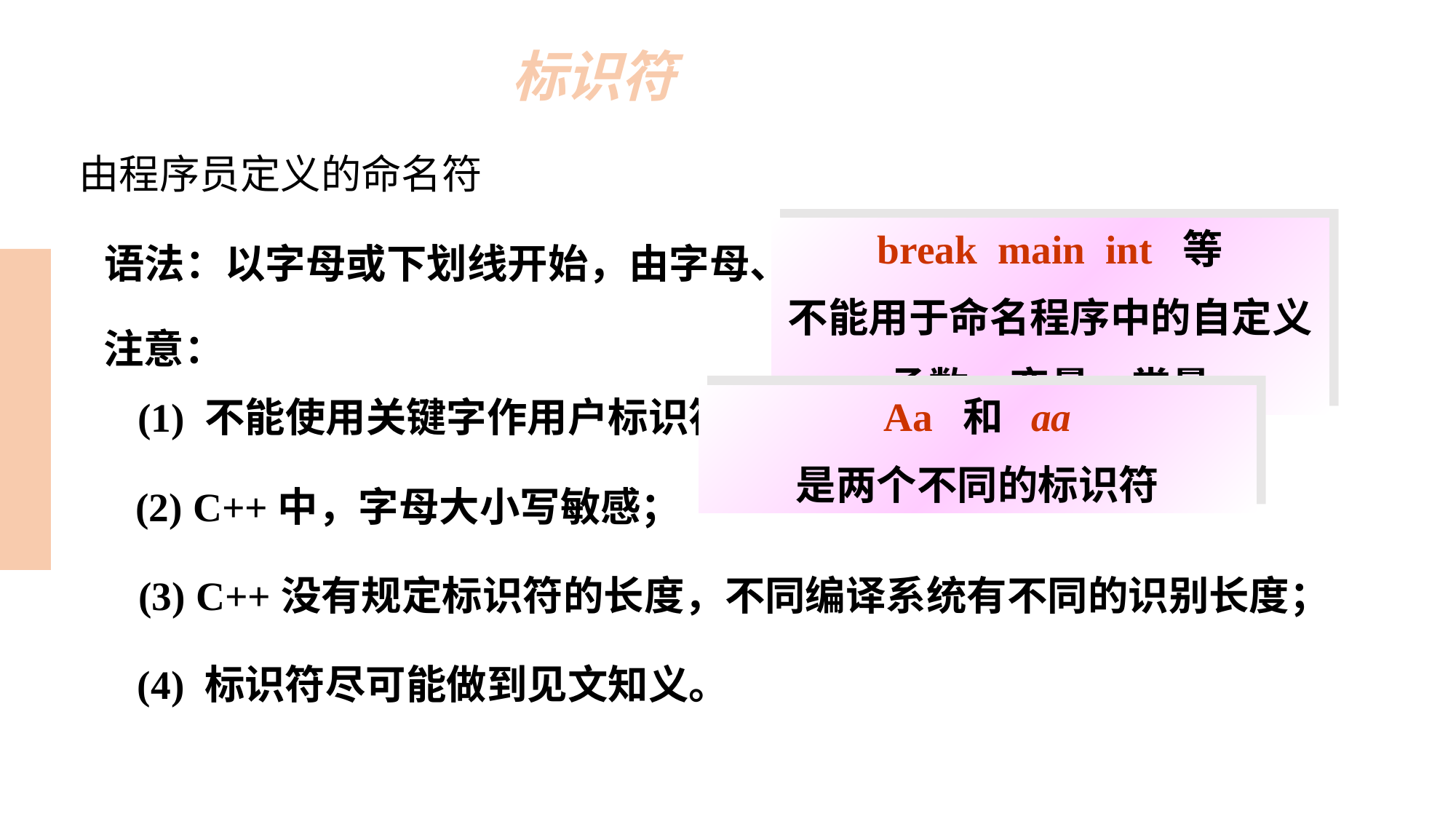

标识符
由程序员定义的命名符
语法：以字母或下划线开始，由字母、数字和下划线组成的符号串
break  main  int  等
不能用于命名程序中的自定义
函数、变量、常量

注意：
Aa  和  aa
是两个不同的标识符
(1) 不能使用关键字作用户标识符；
(2) C++中，字母大小写敏感；
(3) C++没有规定标识符的长度，不同编译系统有不同的识别长度；
(4) 标识符尽可能做到见文知义。